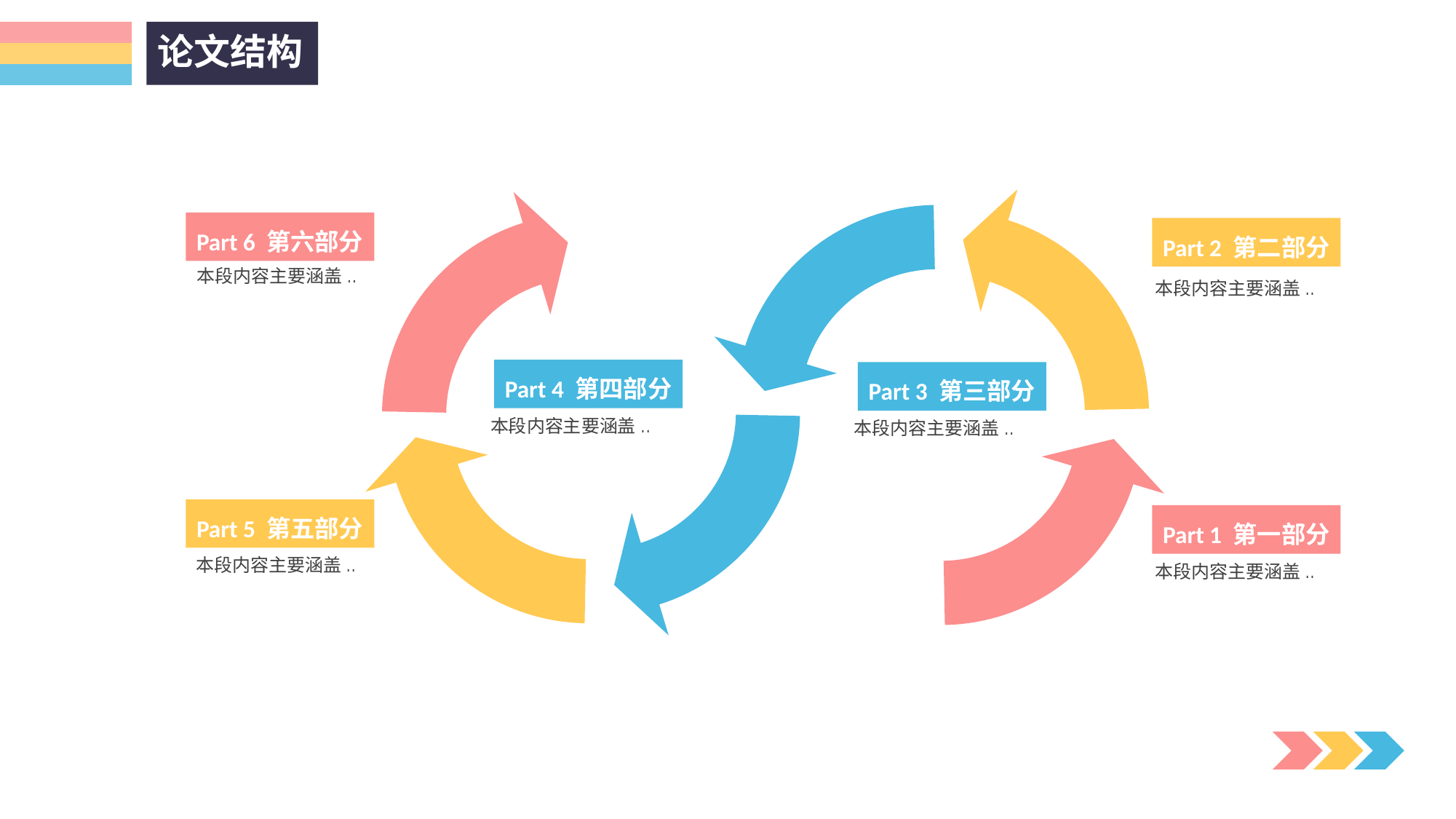

论文结构

Part 6 第六部分
Part 2 第二部分
本段内容主要涵盖..
本段内容主要涵盖..
Part 4 第四部分
Part 3 第三部分

本段内容主要涵盖..
本段内容主要涵盖..

Part 5 第五部分
Part 1 第一部分
本段内容主要涵盖..
本段内容主要涵盖..